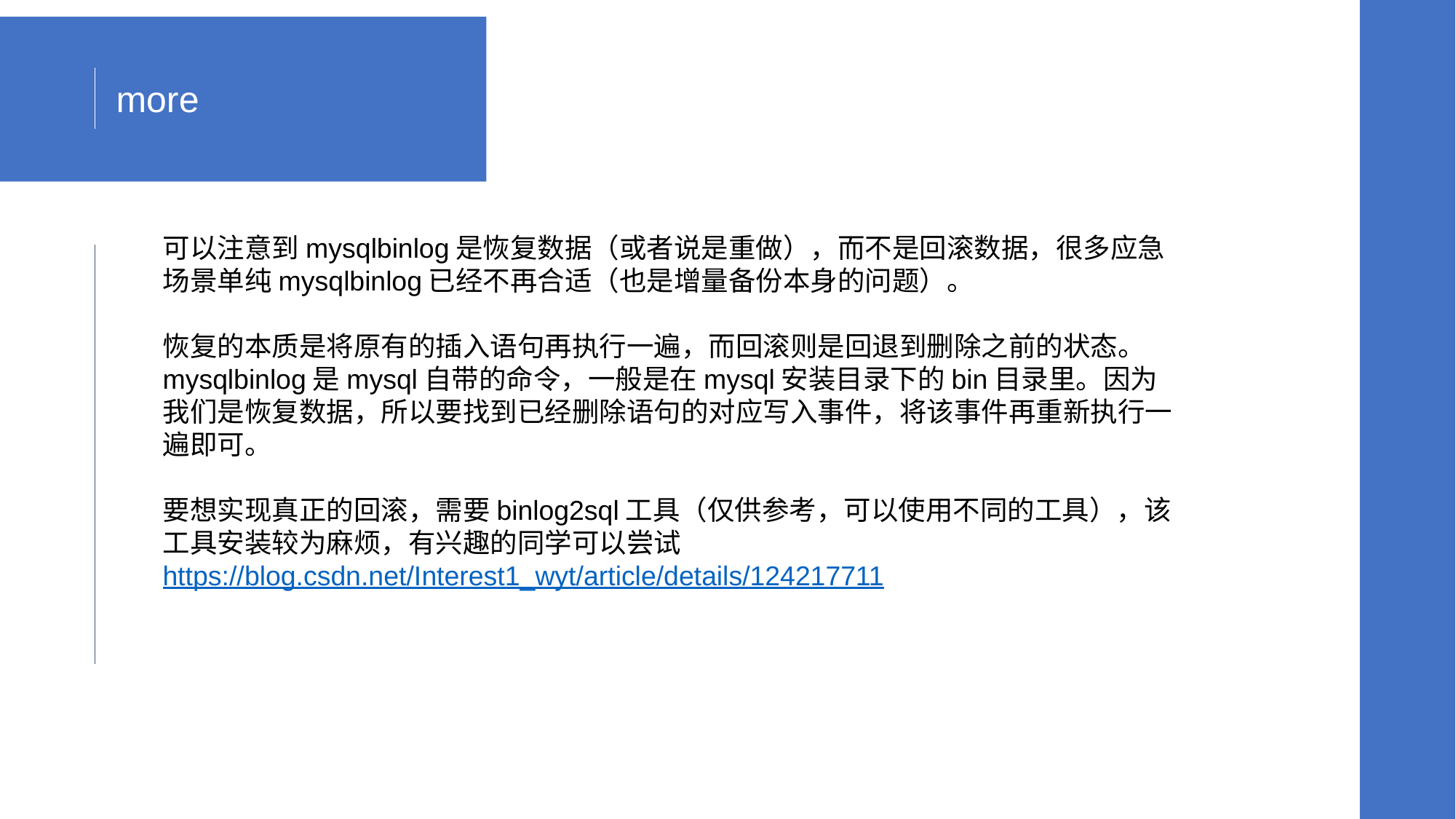

more
可以注意到mysqlbinlog是恢复数据（或者说是重做），而不是回滚数据，很多应急场景单纯mysqlbinlog已经不再合适（也是增量备份本身的问题）。

恢复的本质是将原有的插入语句再执行一遍，而回滚则是回退到删除之前的状态。
mysqlbinlog是mysql自带的命令，一般是在mysql安装目录下的bin目录里。因为我们是恢复数据，所以要找到已经删除语句的对应写入事件，将该事件再重新执行一遍即可。

要想实现真正的回滚，需要binlog2sql工具（仅供参考，可以使用不同的工具），该工具安装较为麻烦，有兴趣的同学可以尝试
https://blog.csdn.net/Interest1_wyt/article/details/124217711